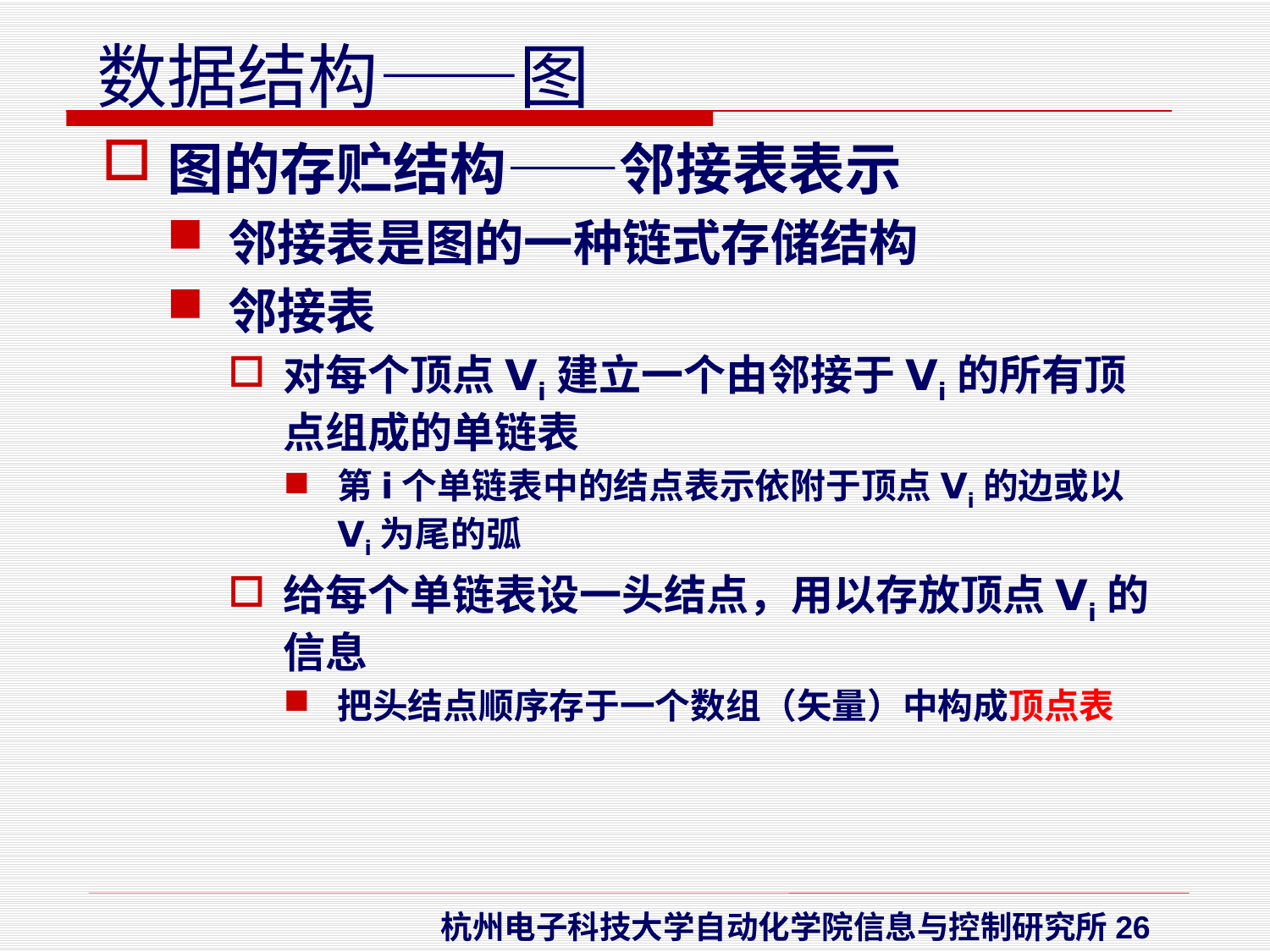

图的存贮结构——邻接表表示
邻接表是图的一种链式存储结构
邻接表
对每个顶点Vi建立一个由邻接于Vi的所有顶点组成的单链表
第i个单链表中的结点表示依附于顶点Vi的边或以Vi为尾的弧
给每个单链表设一头结点，用以存放顶点Vi的信息
把头结点顺序存于一个数组（矢量）中构成顶点表